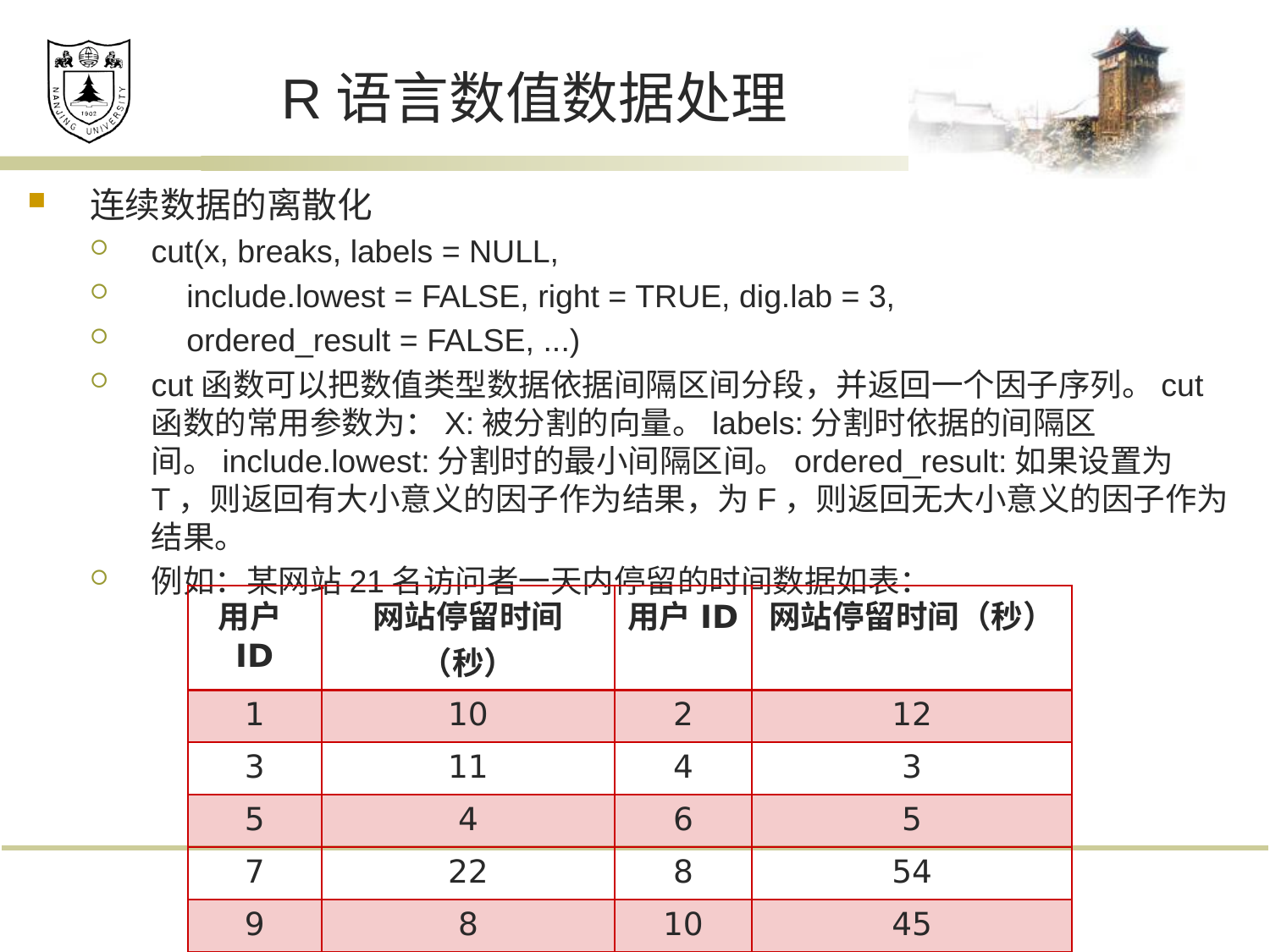

# R语言数值数据处理
连续数据的离散化
cut(x, breaks, labels = NULL,
    include.lowest = FALSE, right = TRUE, dig.lab = 3,
    ordered_result = FALSE, ...)
cut函数可以把数值类型数据依据间隔区间分段，并返回一个因子序列。cut函数的常用参数为：X:被分割的向量。labels:分割时依据的间隔区间。include.lowest:分割时的最小间隔区间。ordered_result:如果设置为T，则返回有大小意义的因子作为结果，为F，则返回无大小意义的因子作为结果。
例如：某网站21名访问者一天内停留的时间数据如表：

| 用户ID | 网站停留时间（秒） | 用户ID | 网站停留时间（秒） |
| --- | --- | --- | --- |
| 1 | 10 | 2 | 12 |
| 3 | 11 | 4 | 3 |
| 5 | 4 | 6 | 5 |
| 7 | 22 | 8 | 54 |
| 9 | 8 | 10 | 45 |
| 11 | 16 | 12 | 32 |